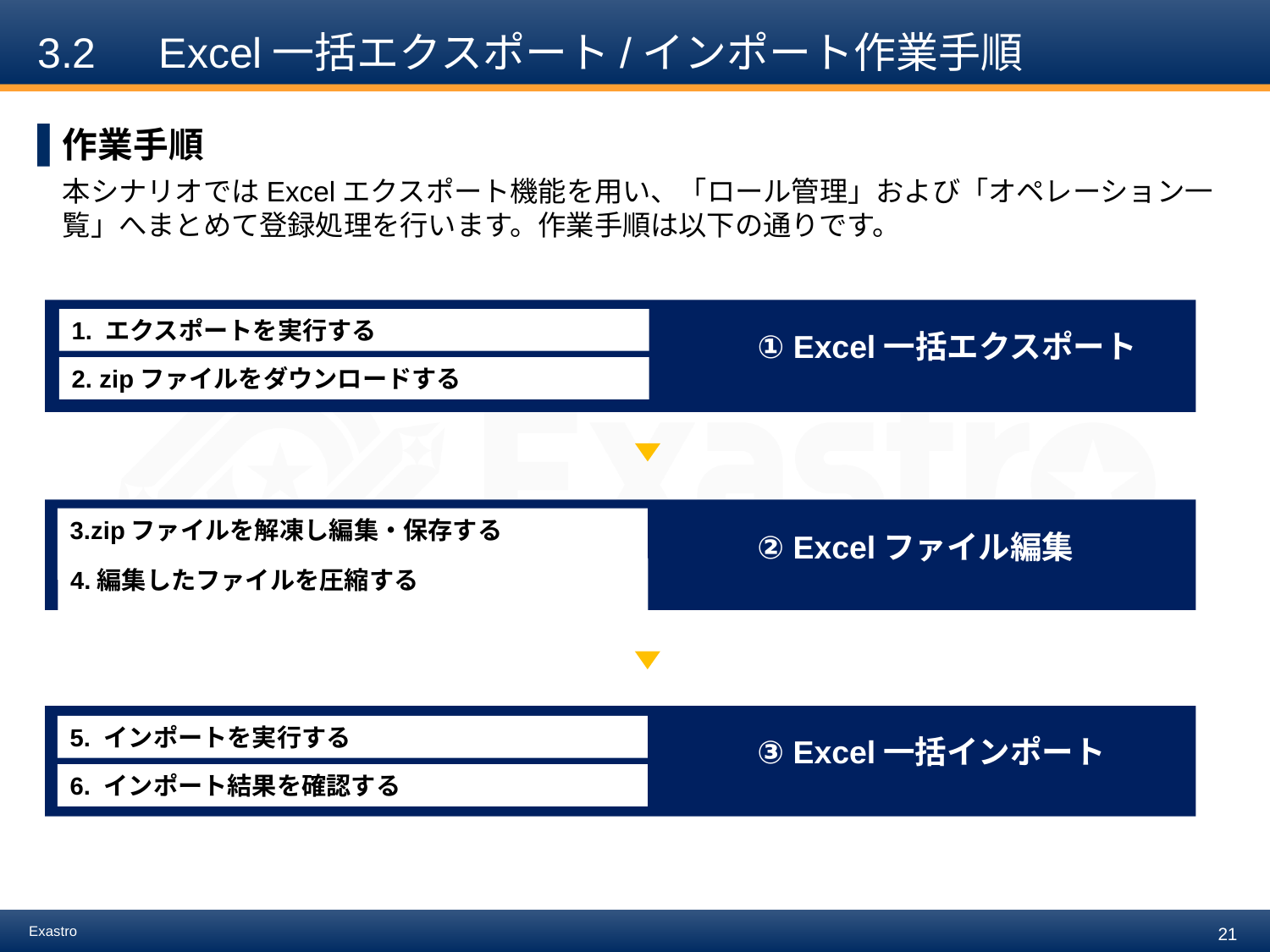

# 3.2　Excel一括エクスポート/インポート作業手順
作業手順
本シナリオではExcelエクスポート機能を用い、「ロール管理」および「オペレーション一覧」へまとめて登録処理を行います。作業手順は以下の通りです。

1. エクスポートを実行する
① Excel一括エクスポート
2. zipファイルをダウンロードする

3.zipファイルを解凍し編集・保存する

② Excelファイル編集
4.編集したファイルを圧縮する

5. インポートを実行する
③ Excel一括インポート
6. インポート結果を確認する